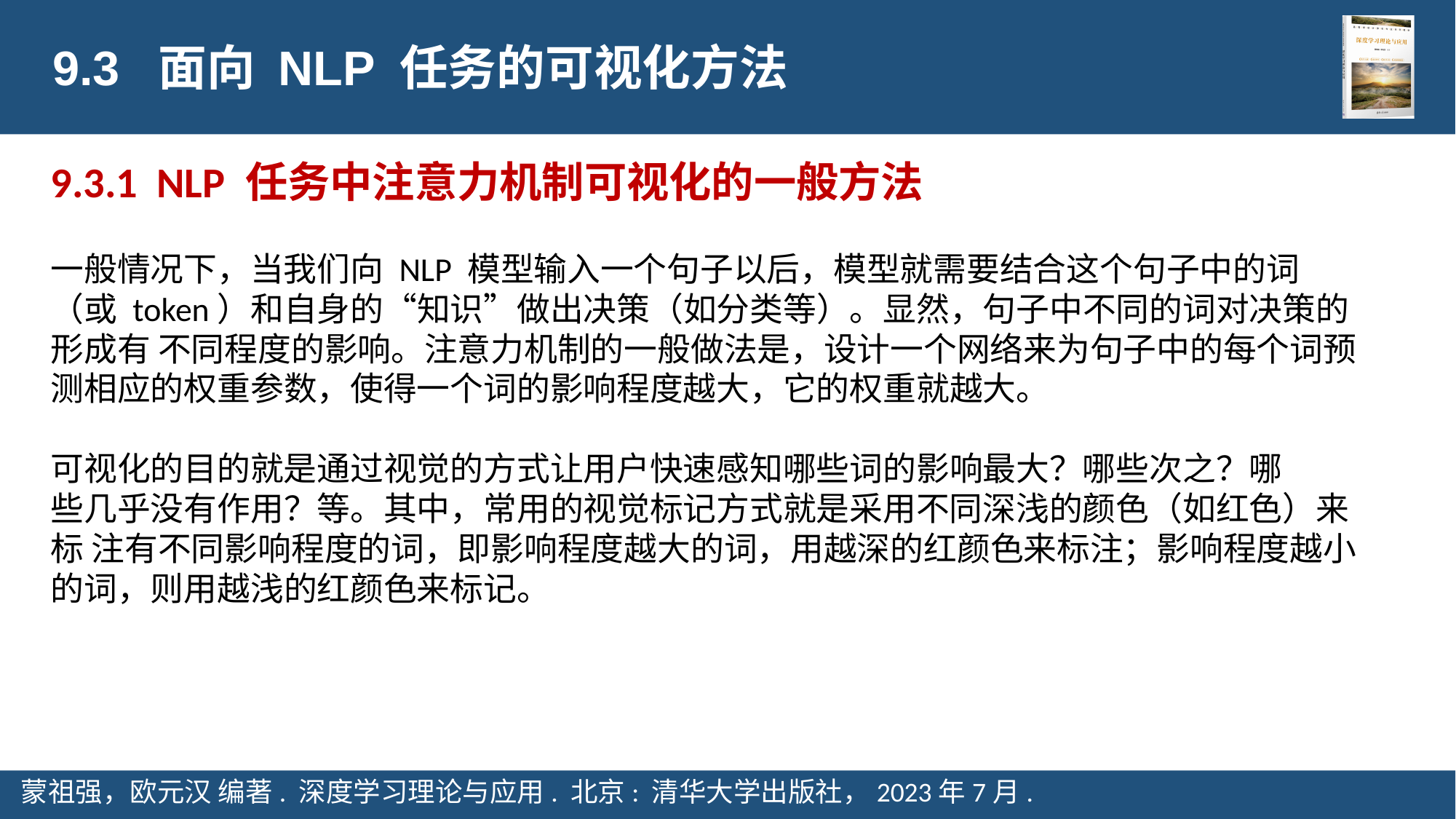

9.3  面向 NLP 任务的可视化方法
9.3.1  NLP 任务中注意力机制可视化的一般方法
一般情况下，当我们向 NLP 模型输入一个句子以后，模型就需要结合这个句子中的词
（或 token）和自身的“知识”做出决策（如分类等）。显然，句子中不同的词对决策的形成有 不同程度的影响。注意力机制的一般做法是，设计一个网络来为句子中的每个词预测相应的权重参数，使得一个词的影响程度越大，它的权重就越大。

可视化的目的就是通过视觉的方式让用户快速感知哪些词的影响最大？哪些次之？哪
些几乎没有作用？等。其中，常用的视觉标记方式就是采用不同深浅的颜色（如红色）来标 注有不同影响程度的词，即影响程度越大的词，用越深的红颜色来标注；影响程度越小的词，则用越浅的红颜色来标记。